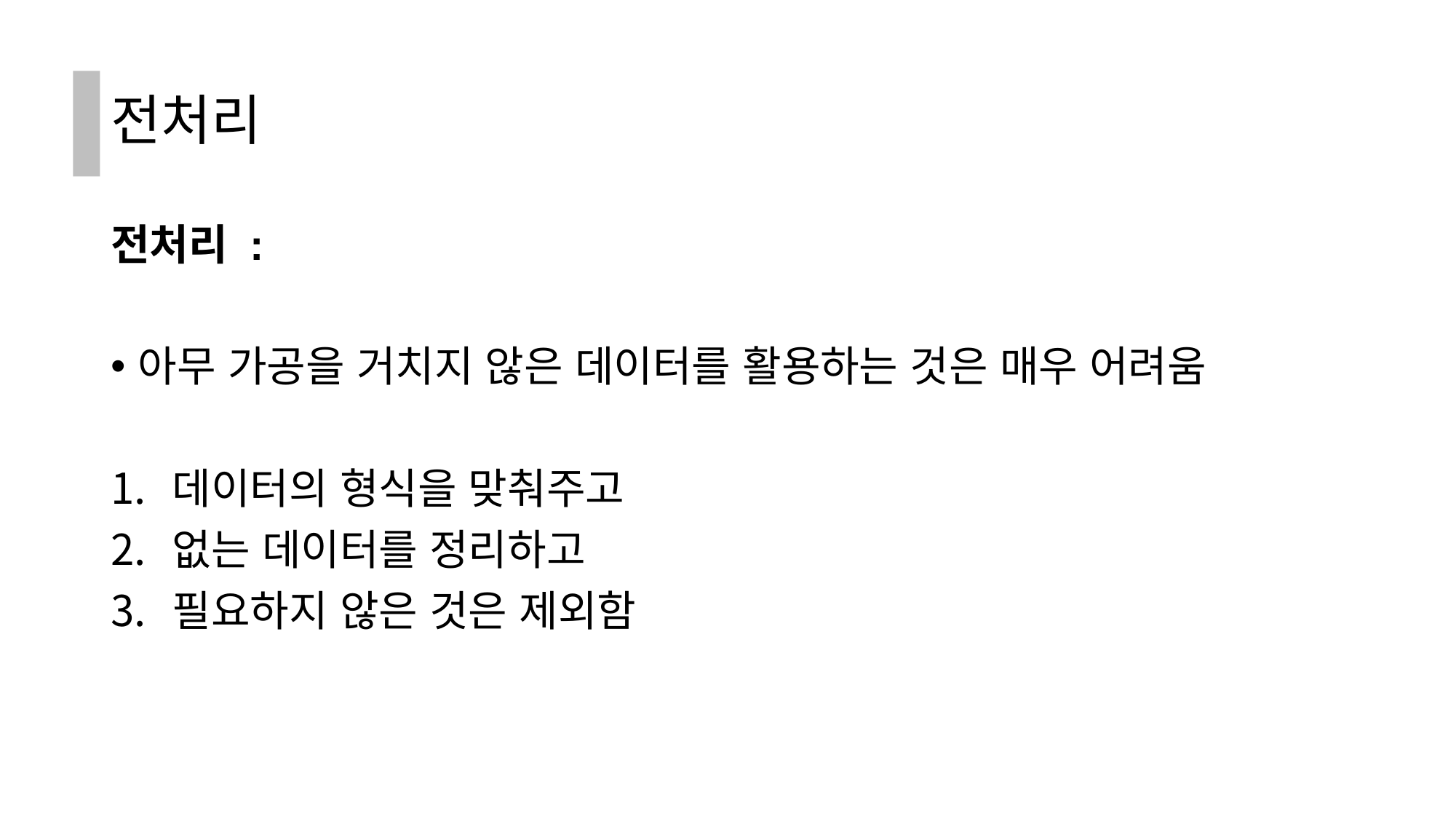

# 전처리
전처리 :

아무 가공을 거치지 않은 데이터를 활용하는 것은 매우 어려움

데이터의 형식을 맞춰주고
없는 데이터를 정리하고
필요하지 않은 것은 제외함